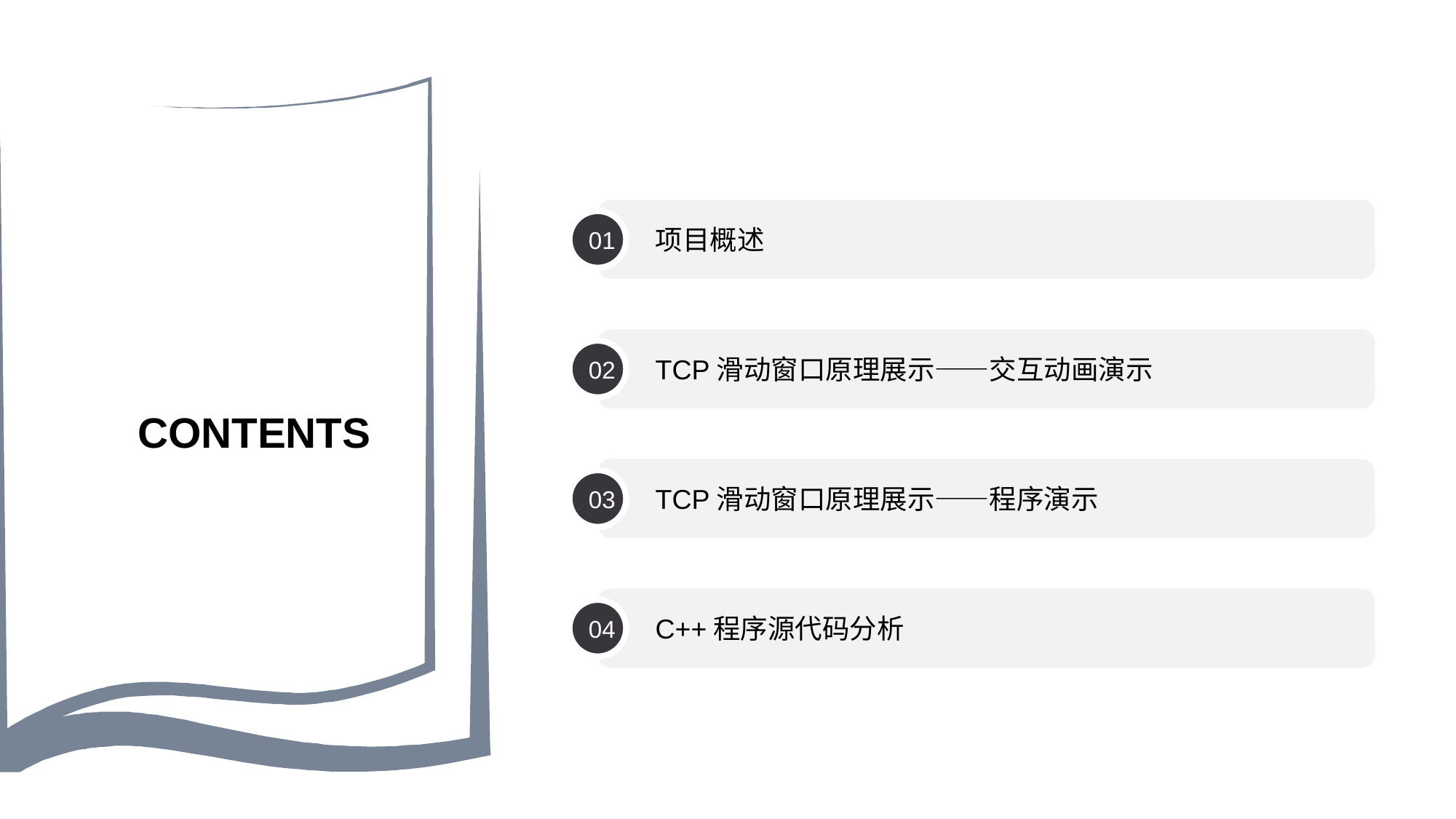

项目概述
01
TCP滑动窗口原理展示——交互动画演示
02
CONTENTS
TCP滑动窗口原理展示——程序演示
03
C++程序源代码分析
04